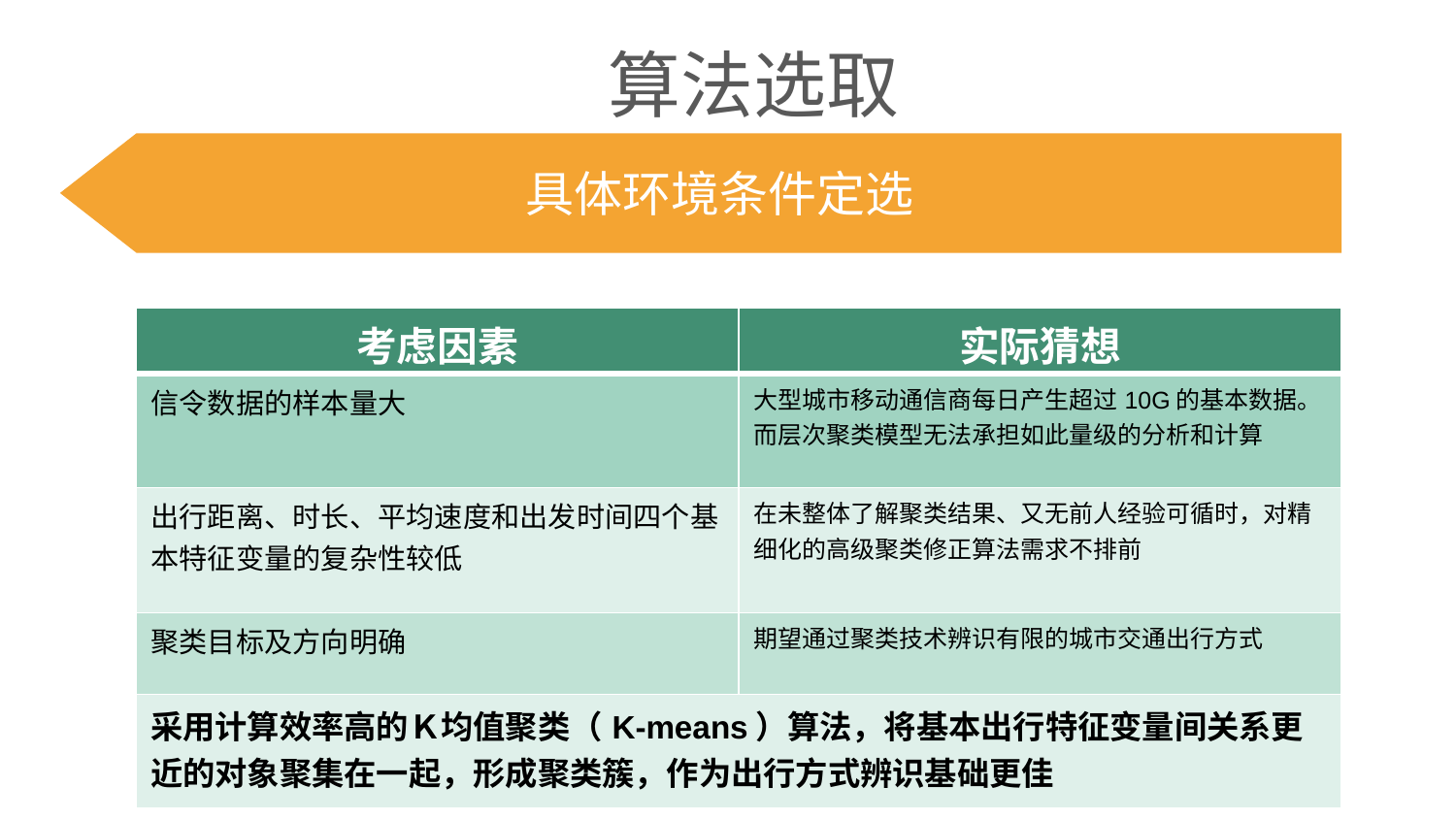

算法选取
具体环境条件定选
| 考虑因素 | 实际猜想 |
| --- | --- |
| 信令数据的样本量大 | 大型城市移动通信商每日产生超过10G的基本数据。而层次聚类模型无法承担如此量级的分析和计算 |
| 出行距离、时长、平均速度和出发时间四个基本特征变量的复杂性较低 | 在未整体了解聚类结果、又无前人经验可循时，对精细化的高级聚类修正算法需求不排前 |
| 聚类目标及方向明确 | 期望通过聚类技术辨识有限的城市交通出行方式 |
| 采用计算效率高的Ｋ均值聚类（K-means）算法，将基本出行特征变量间关系更近的对象聚集在一起，形成聚类簇，作为出行方式辨识基础更佳 |  |